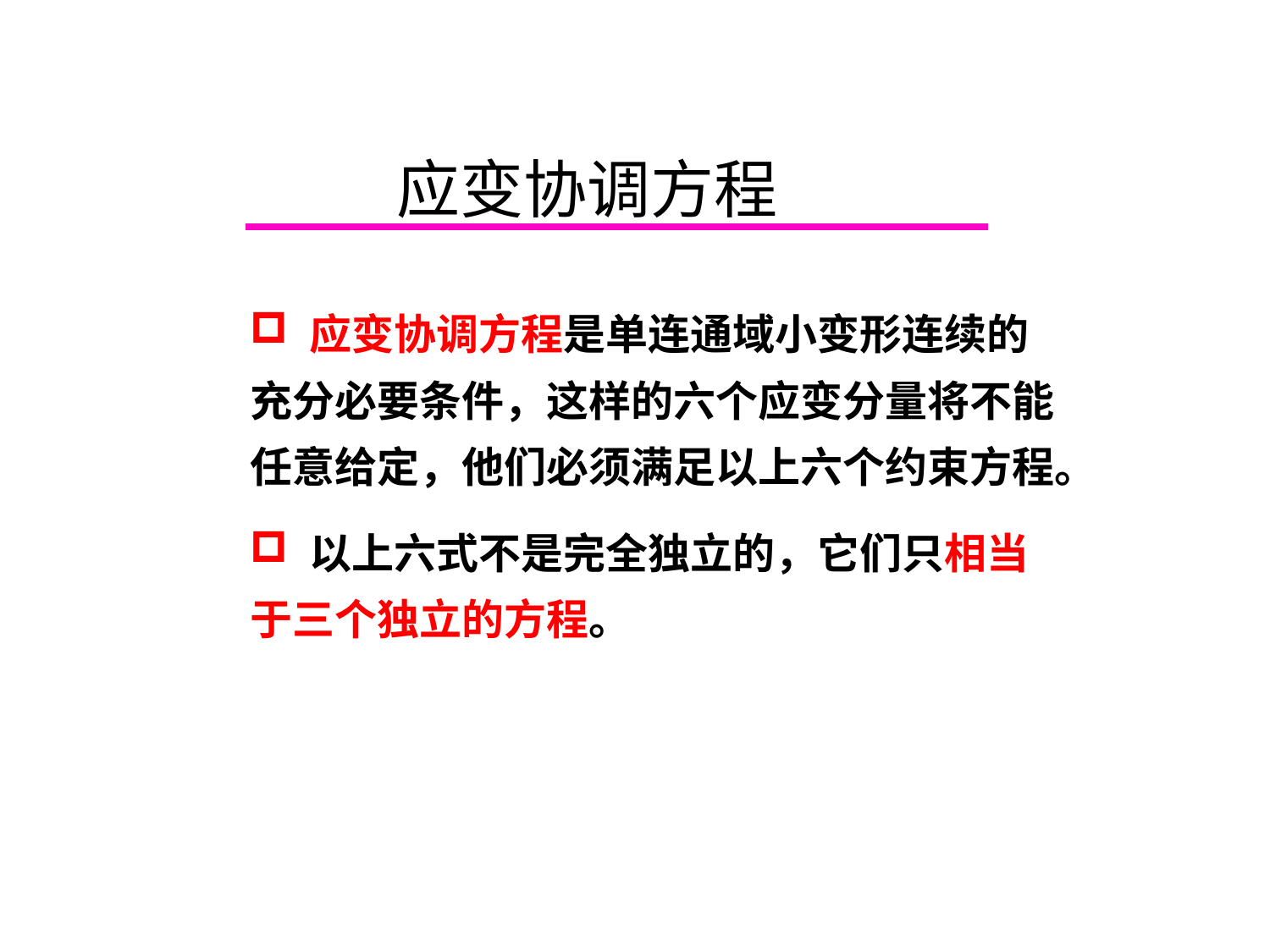

应变协调方程
 应变协调方程是单连通域小变形连续的充分必要条件，这样的六个应变分量将不能任意给定，他们必须满足以上六个约束方程。
 以上六式不是完全独立的，它们只相当于三个独立的方程。